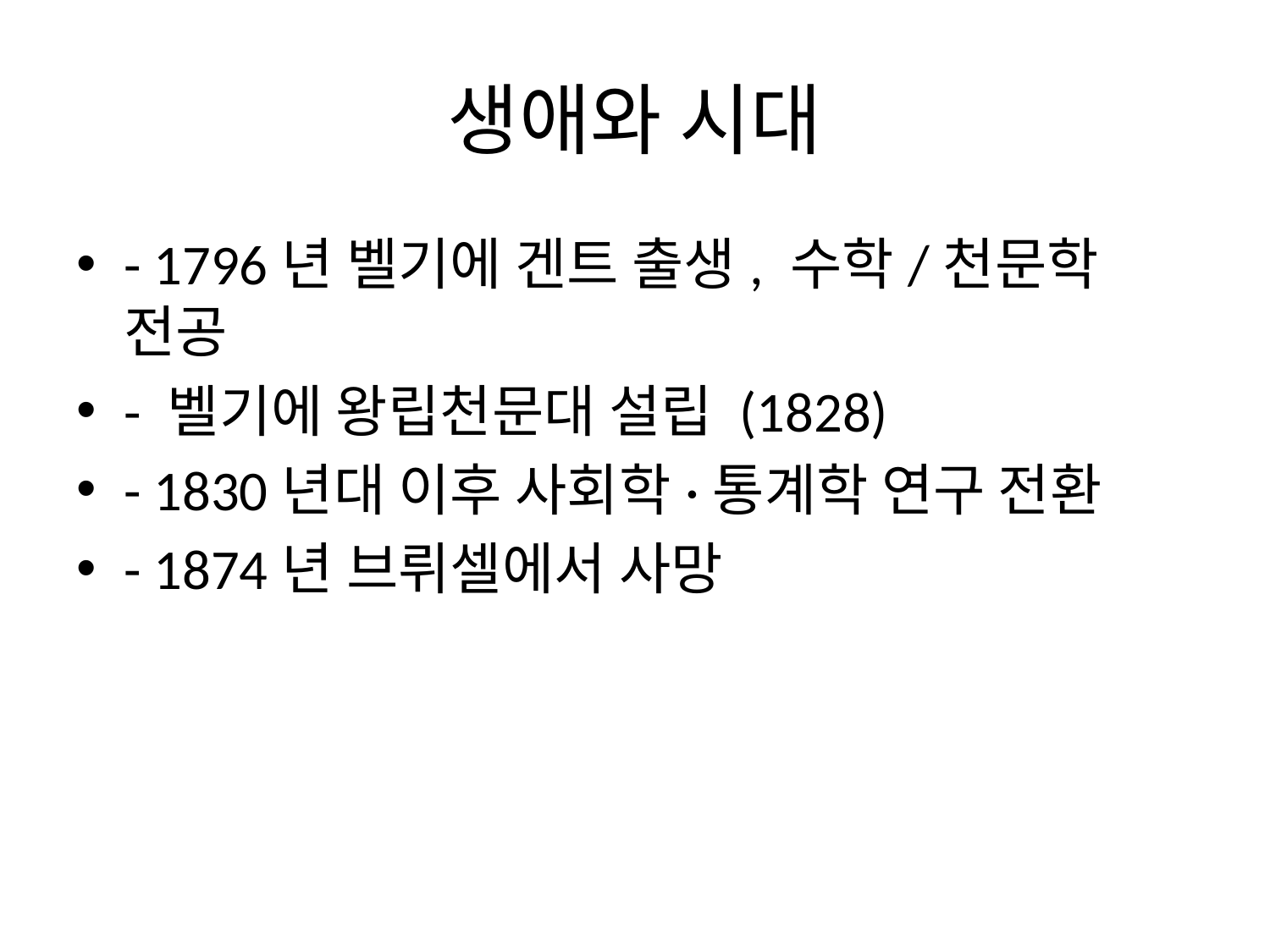

# 생애와 시대
- 1796년 벨기에 겐트 출생, 수학/천문학 전공
- 벨기에 왕립천문대 설립 (1828)
- 1830년대 이후 사회학·통계학 연구 전환
- 1874년 브뤼셀에서 사망